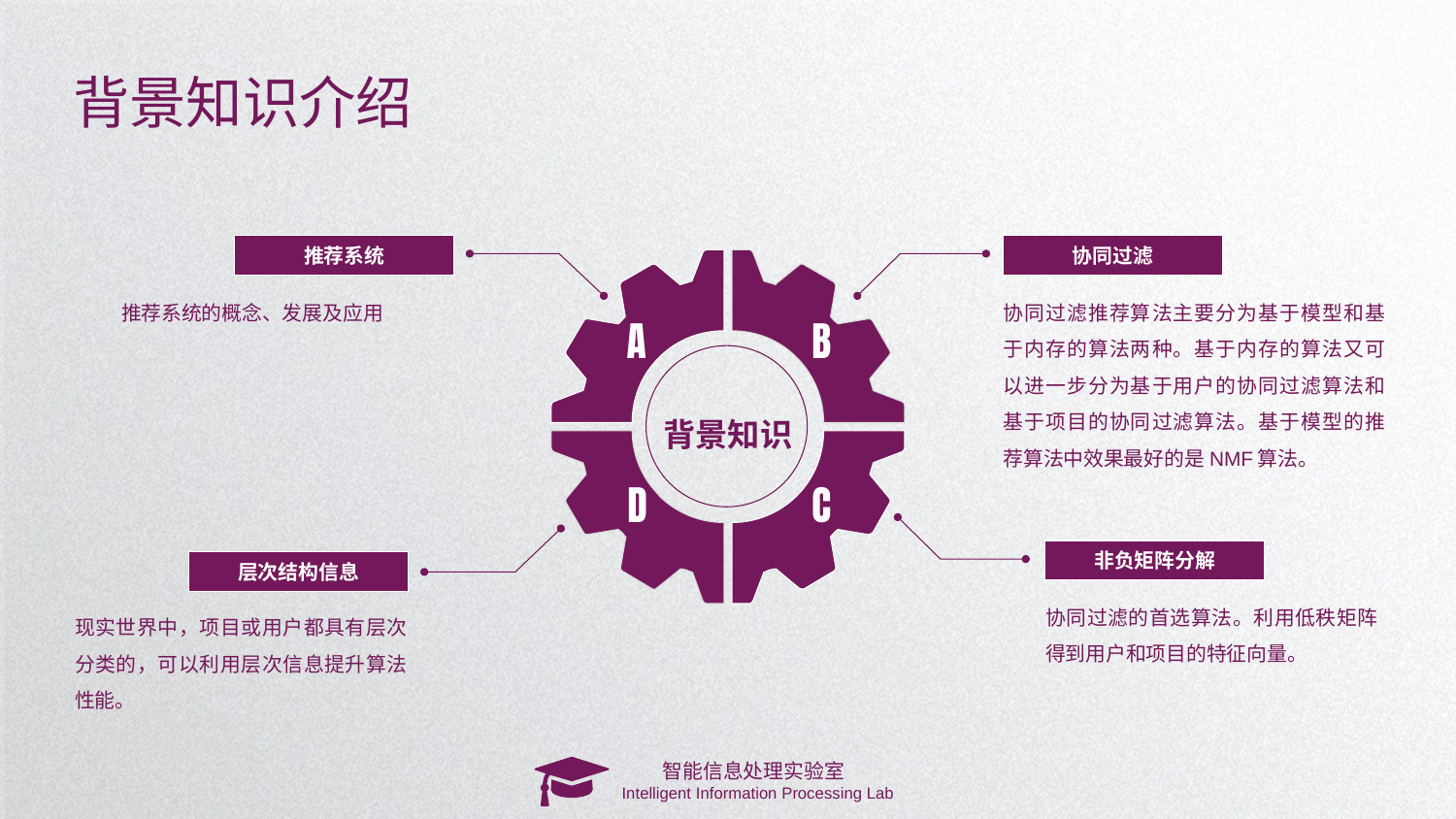

4
背景知识介绍
推荐系统
协同过滤

协同过滤推荐算法主要分为基于模型和基于内存的算法两种。基于内存的算法又可以进一步分为基于用户的协同过滤算法和基于项目的协同过滤算法。基于模型的推荐算法中效果最好的是NMF算法。
推荐系统的概念、发展及应用
A
B

背景知识
D
C

非负矩阵分解
层次结构信息
协同过滤的首选算法。利用低秩矩阵得到用户和项目的特征向量。
现实世界中，项目或用户都具有层次分类的，可以利用层次信息提升算法性能。